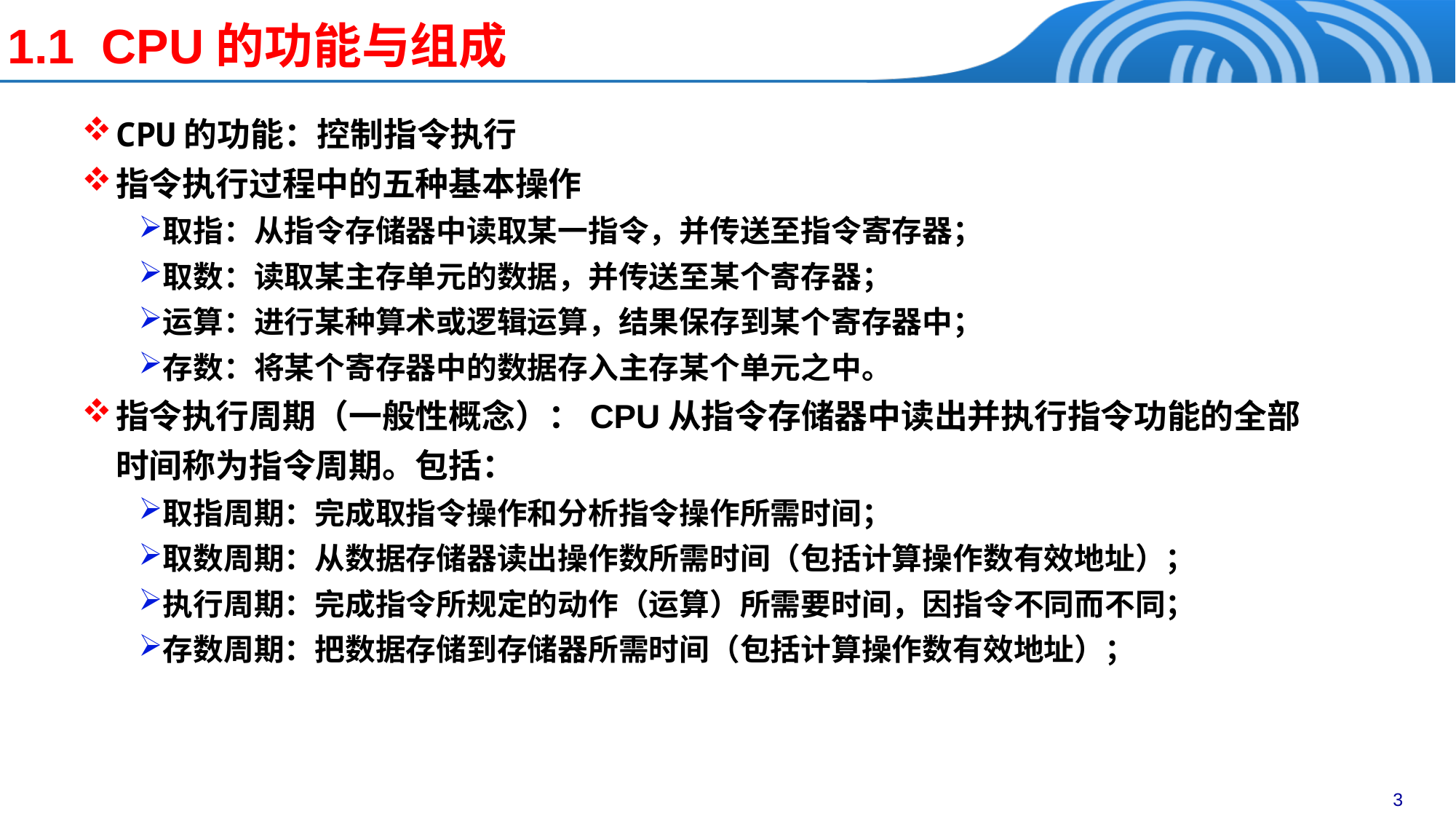

# 1.1  CPU的功能与组成
CPU的功能：控制指令执行
指令执行过程中的五种基本操作
取指：从指令存储器中读取某一指令，并传送至指令寄存器；
取数：读取某主存单元的数据，并传送至某个寄存器；
运算：进行某种算术或逻辑运算，结果保存到某个寄存器中；
存数：将某个寄存器中的数据存入主存某个单元之中。
指令执行周期（一般性概念）：CPU从指令存储器中读出并执行指令功能的全部时间称为指令周期。包括：
取指周期：完成取指令操作和分析指令操作所需时间；
取数周期：从数据存储器读出操作数所需时间（包括计算操作数有效地址）；
执行周期：完成指令所规定的动作（运算）所需要时间，因指令不同而不同；
存数周期：把数据存储到存储器所需时间（包括计算操作数有效地址）；